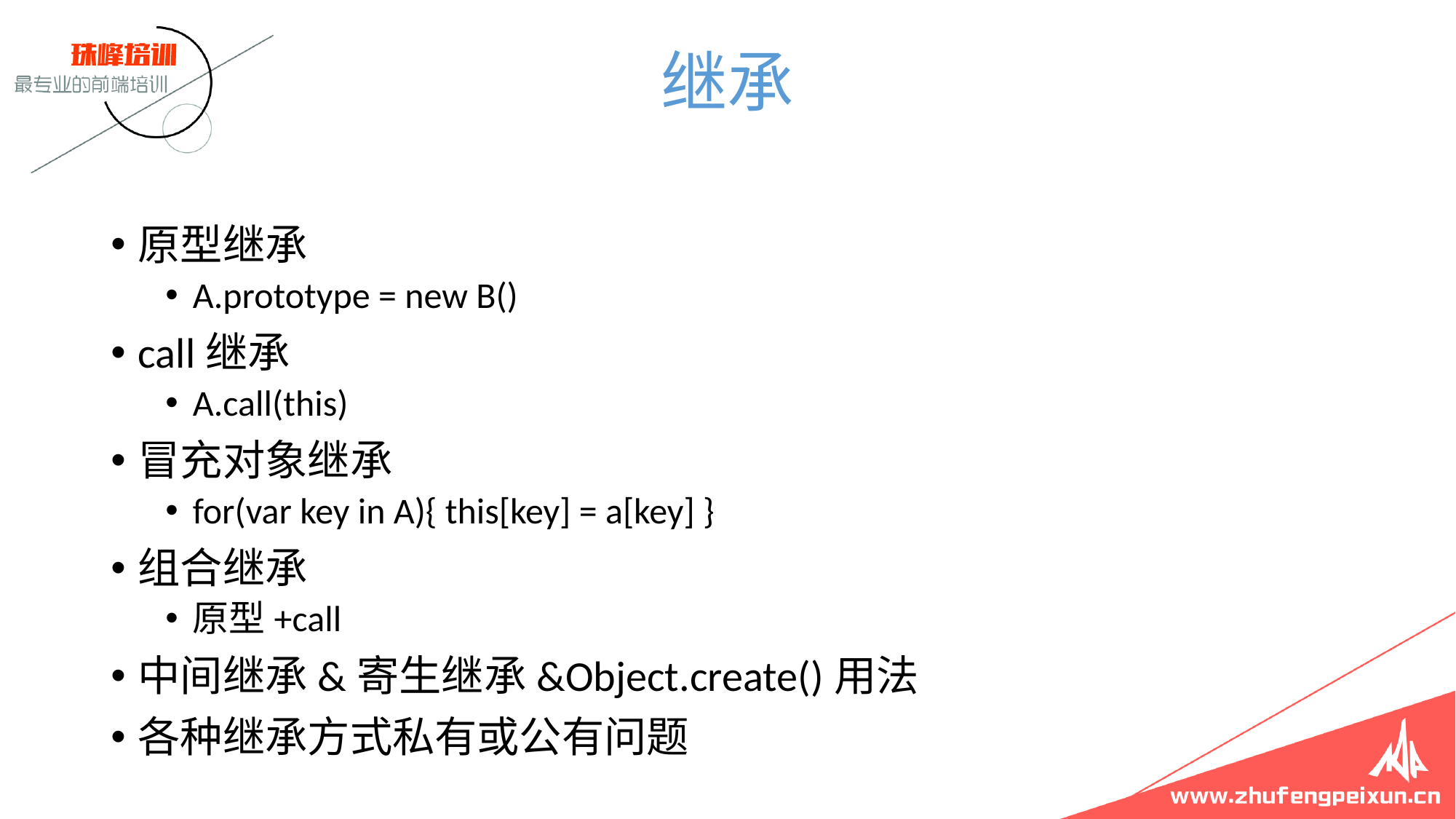

# 继承
原型继承
A.prototype = new B()
call继承
A.call(this)
冒充对象继承
for(var key in A){ this[key] = a[key] }
组合继承
原型+call
中间继承&寄生继承&Object.create()用法
各种继承方式私有或公有问题